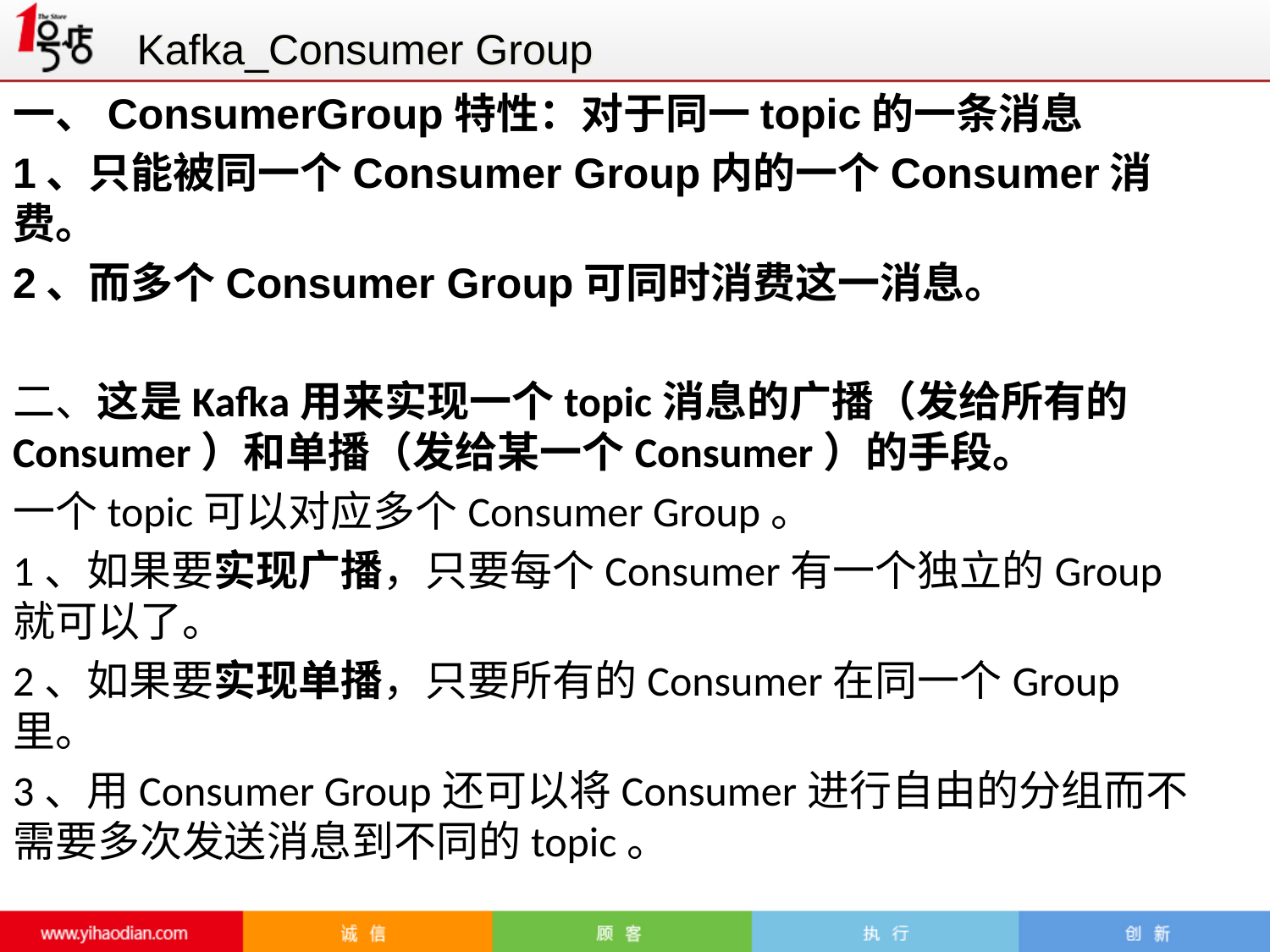

Kafka_Consumer Group
一、ConsumerGroup特性：对于同一topic的一条消息
1、只能被同一个Consumer Group内的一个Consumer消费。
2、而多个Consumer Group可同时消费这一消息。

二、这是Kafka用来实现一个topic消息的广播（发给所有的Consumer）和单播（发给某一个Consumer）的手段。
一个topic可以对应多个Consumer Group。
1、如果要实现广播，只要每个Consumer有一个独立的Group就可以了。
2、如果要实现单播，只要所有的Consumer在同一个Group里。
3、用Consumer Group还可以将Consumer进行自由的分组而不需要多次发送消息到不同的topic。